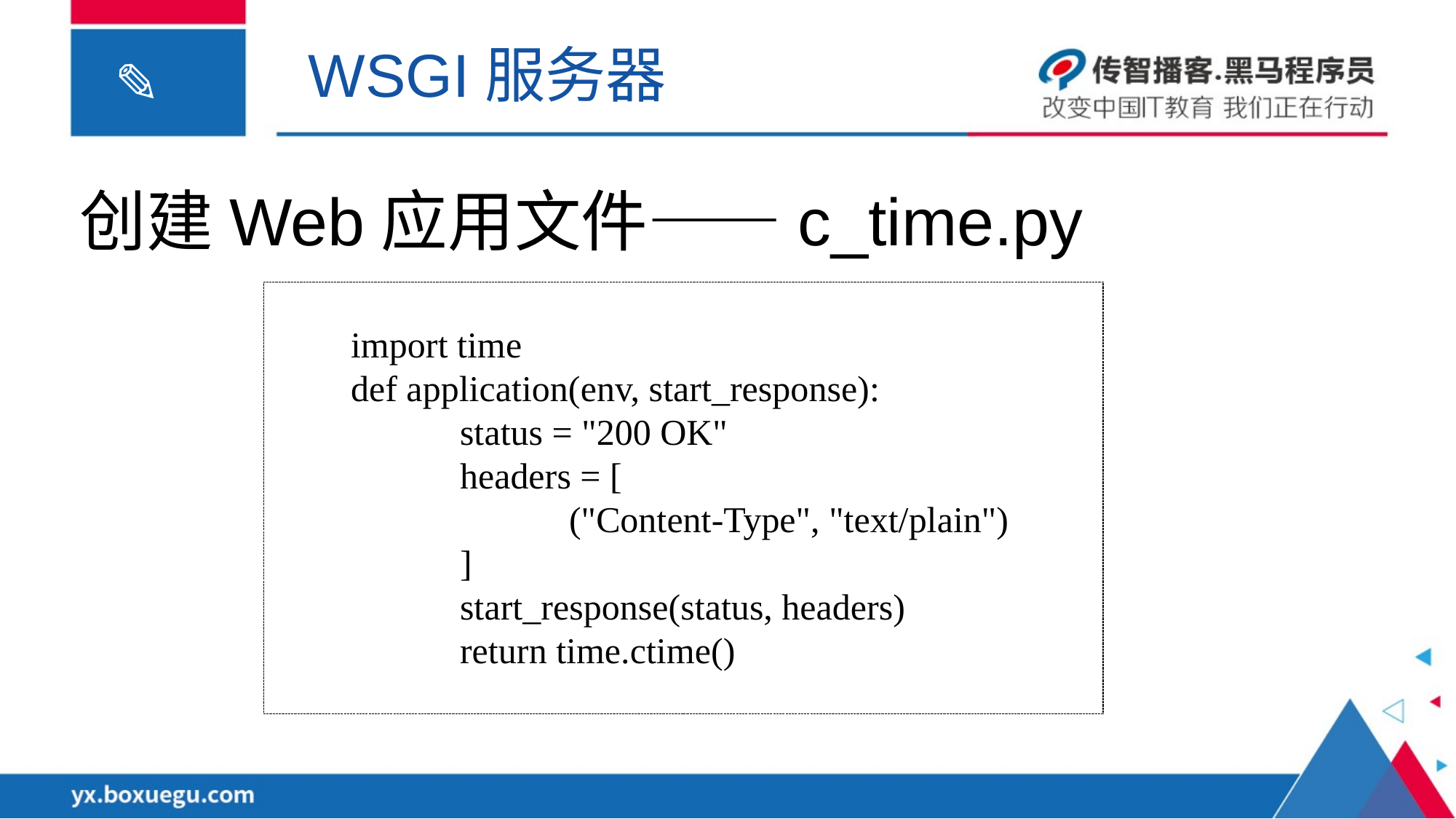

WSGI服务器
创建Web应用文件——c_time.py

import time
def application(env, start_response):
	status = "200 OK"
	headers = [
		("Content-Type", "text/plain")
	]
	start_response(status, headers)
	return time.ctime()